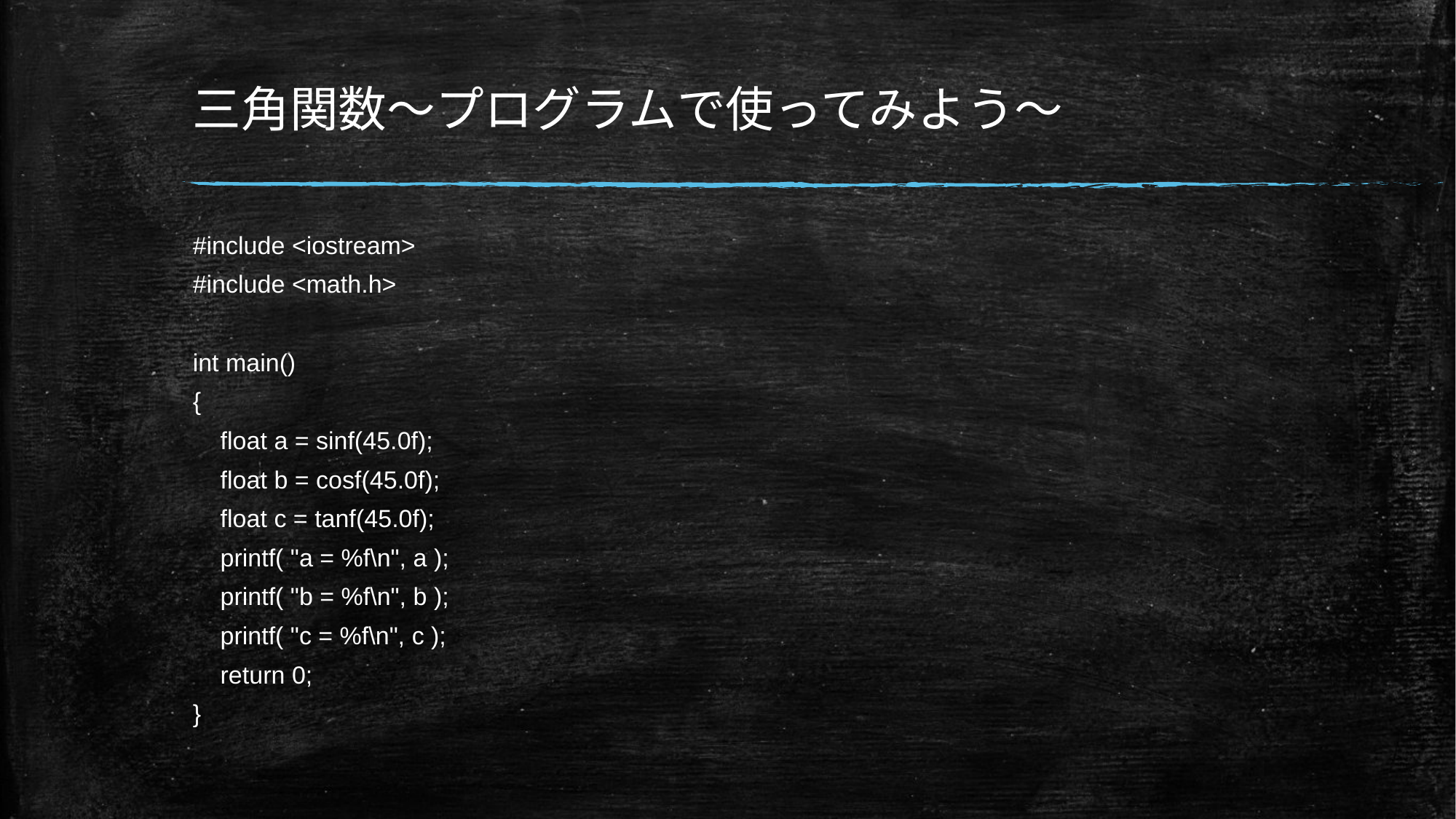

# 三角関数～プログラムで使ってみよう～
#include <iostream>
#include <math.h>

int main()
{
    float a = sinf(45.0f);
    float b = cosf(45.0f);
    float c = tanf(45.0f);
    printf( "a = %f\n", a );
    printf( "b = %f\n", b );
    printf( "c = %f\n", c );
    return 0;
}